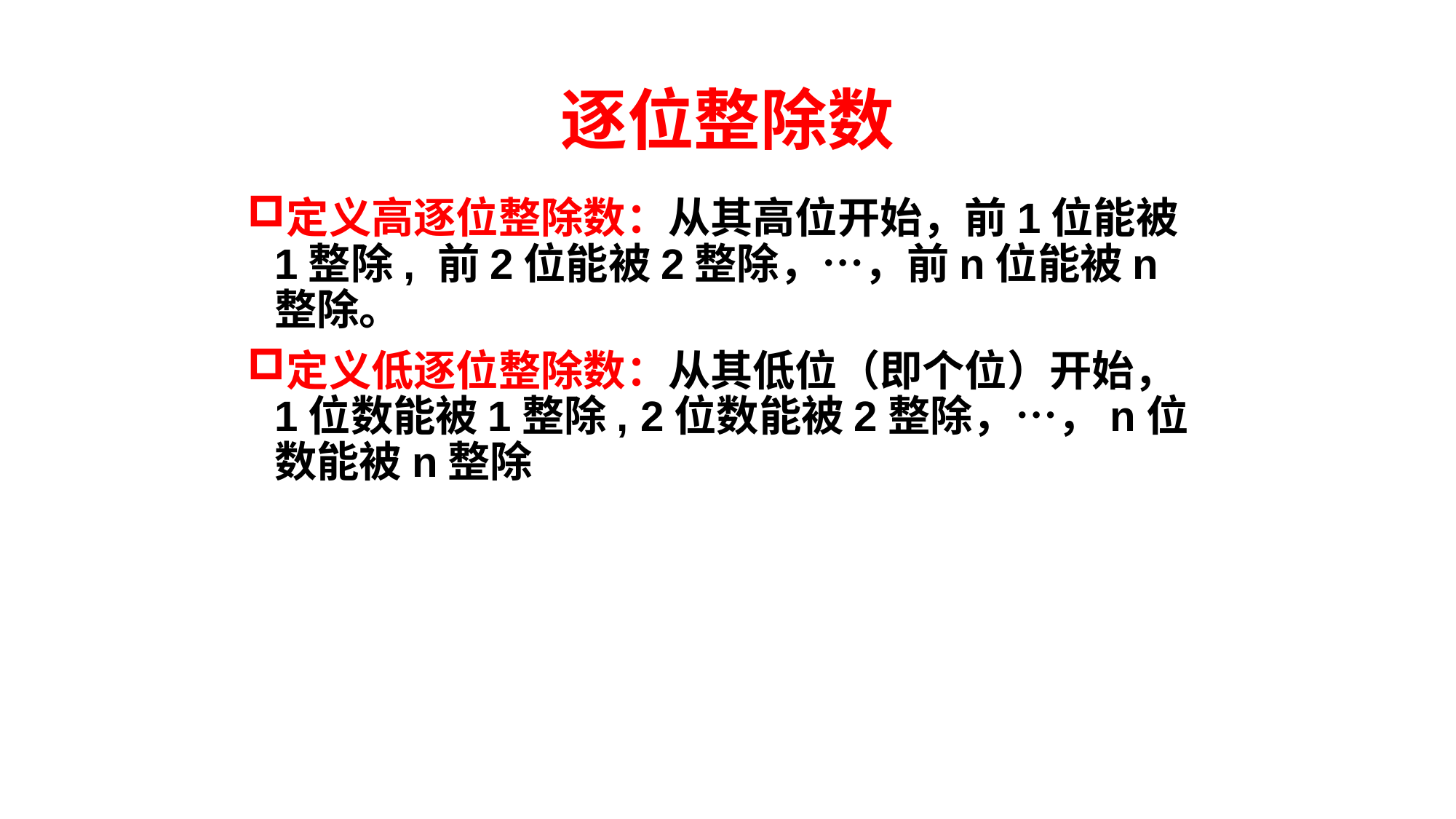

# 逐位整除数
定义高逐位整除数：从其高位开始，前1位能被1整除, 前2位能被2整除，…，前n位能被n整除。
定义低逐位整除数：从其低位（即个位）开始，1位数能被1整除, 2位数能被2整除，…，n位数能被n整除